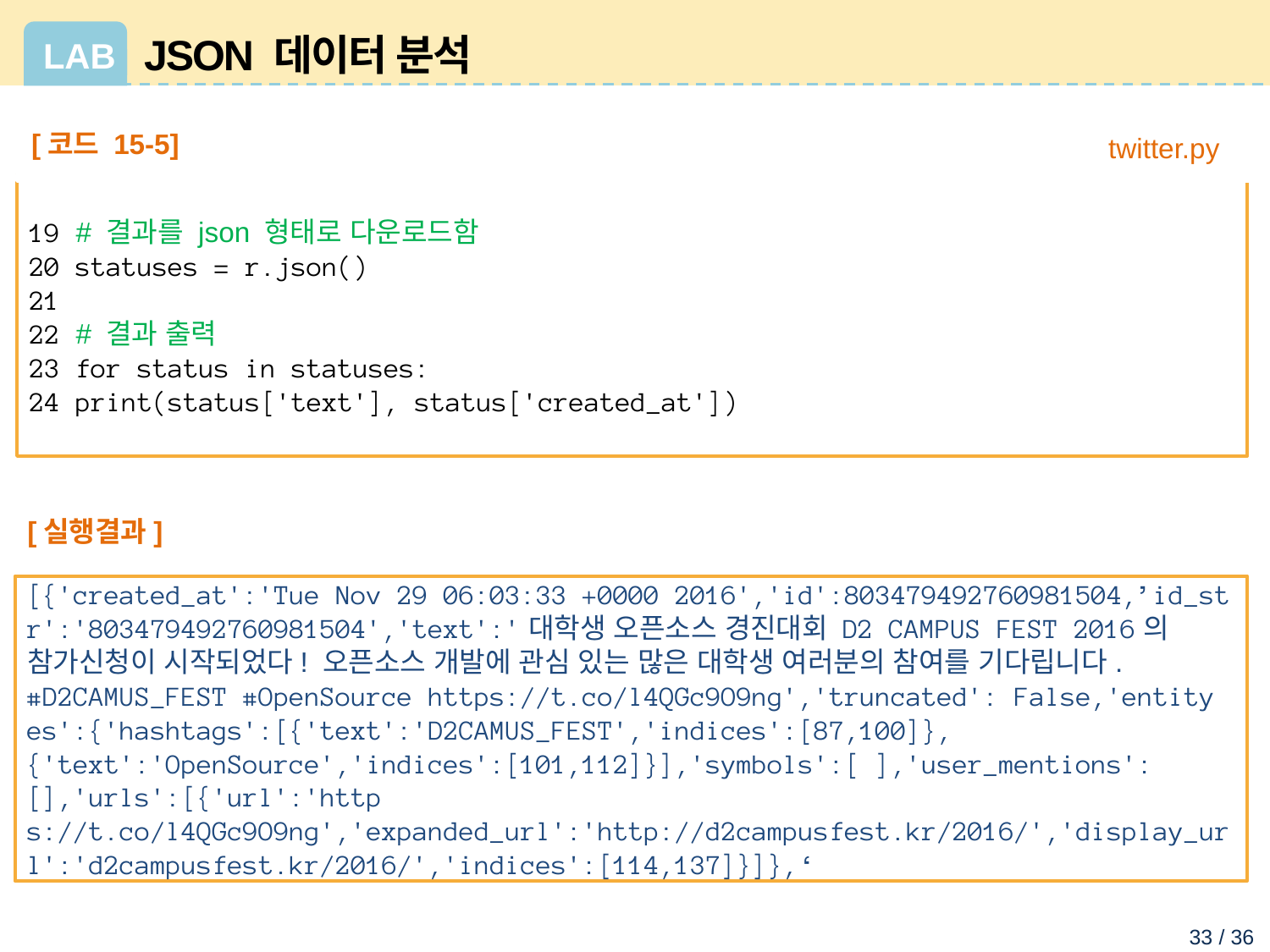

# JSON 데이터 분석
[코드 15-5]
19 # 결과를 json 형태로 다운로드함
20 statuses = r.json()
21
22 # 결과 출력
23 for status in statuses:
24 print(status['text'], status['created_at'])
 twitter.py

[실행결과]
[{'created_at':'Tue Nov 29 06:03:33 +0000 2016','id':803479492760981504,’id_st r':'803479492760981504','text':'대학생 오픈소스 경진대회 D2 CAMPUS FEST 2016의 참가신청이 시작되었다! 오픈소스 개발에 관심 있는 많은 대학생 여러분의 참여를 기다립니다. #D2CAMUS_FEST #OpenSource https://t.co/l4QGc9O9ng','truncated': False,'entity es':{'hashtags':[{'text':'D2CAMUS_FEST','indices':[87,100]},{'text':'OpenSource','indices':[101,112]}],'symbols':[ ],'user_mentions':[],'urls':[{'url':'http s://t.co/l4QGc9O9ng','expanded_url':'http://d2campusfest.kr/2016/','display_url':'d2campusfest.kr/2016/','indices':[114,137]}]},‘